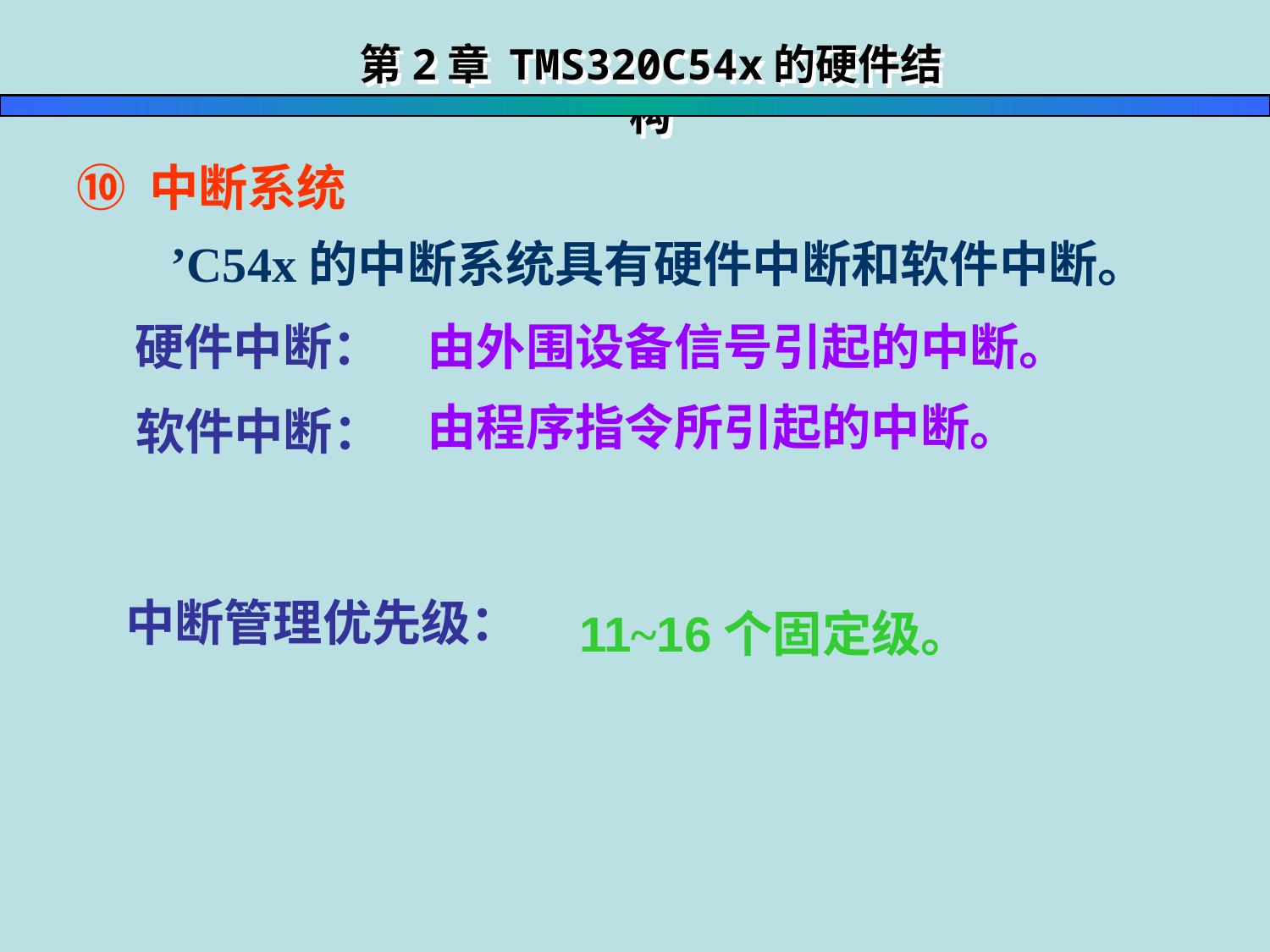

第2章 TMS320C54x的硬件结构

      ⑩ 中断系统
            ’C54x的中断系统具有硬件中断和软件中断。
    硬件中断：
由外围设备信号引起的中断。
由程序指令所引起的中断。
    软件中断：
    中断管理优先级：
 11~16个固定级。
13